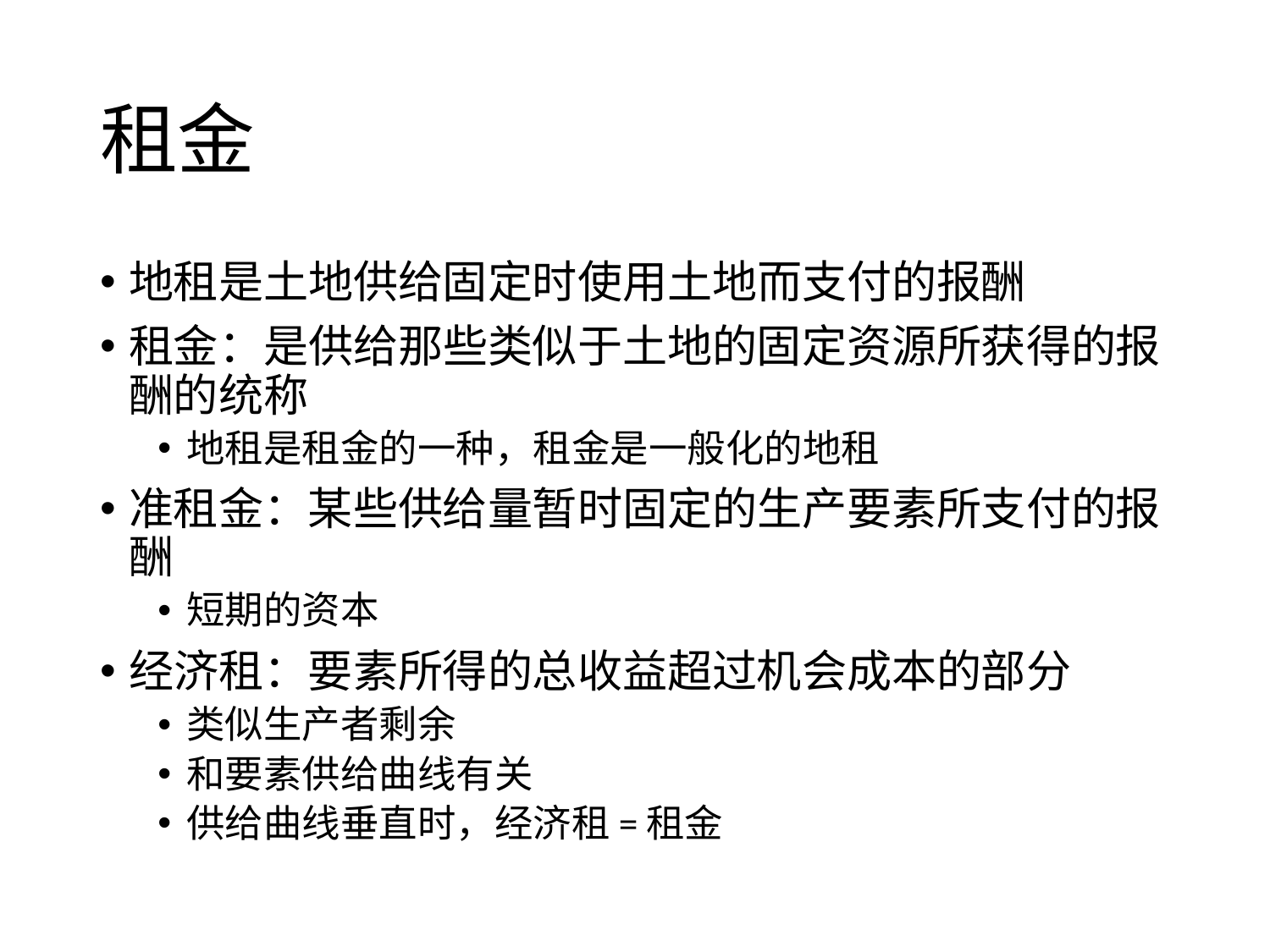

# 租金
地租是土地供给固定时使用土地而支付的报酬
租金：是供给那些类似于土地的固定资源所获得的报酬的统称
地租是租金的一种，租金是一般化的地租
准租金：某些供给量暂时固定的生产要素所支付的报酬
短期的资本
经济租：要素所得的总收益超过机会成本的部分
类似生产者剩余
和要素供给曲线有关
供给曲线垂直时，经济租=租金